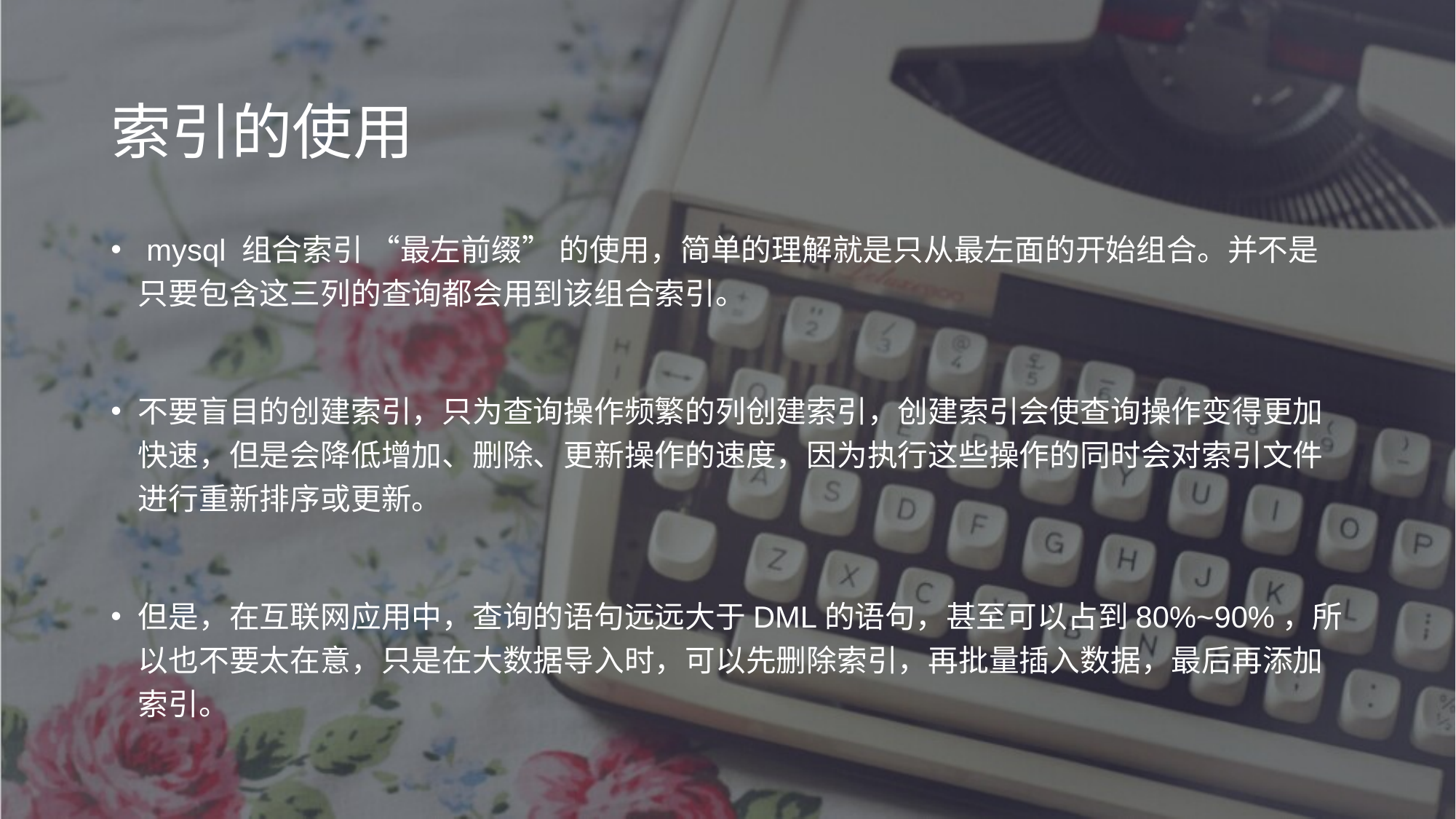

# 索引的使用
 mysql 组合索引 “最左前缀” 的使用，简单的理解就是只从最左面的开始组合。并不是只要包含这三列的查询都会用到该组合索引。

不要盲目的创建索引，只为查询操作频繁的列创建索引，创建索引会使查询操作变得更加快速，但是会降低增加、删除、更新操作的速度，因为执行这些操作的同时会对索引文件进行重新排序或更新。

但是，在互联网应用中，查询的语句远远大于DML的语句，甚至可以占到80%~90%，所以也不要太在意，只是在大数据导入时，可以先删除索引，再批量插入数据，最后再添加索引。